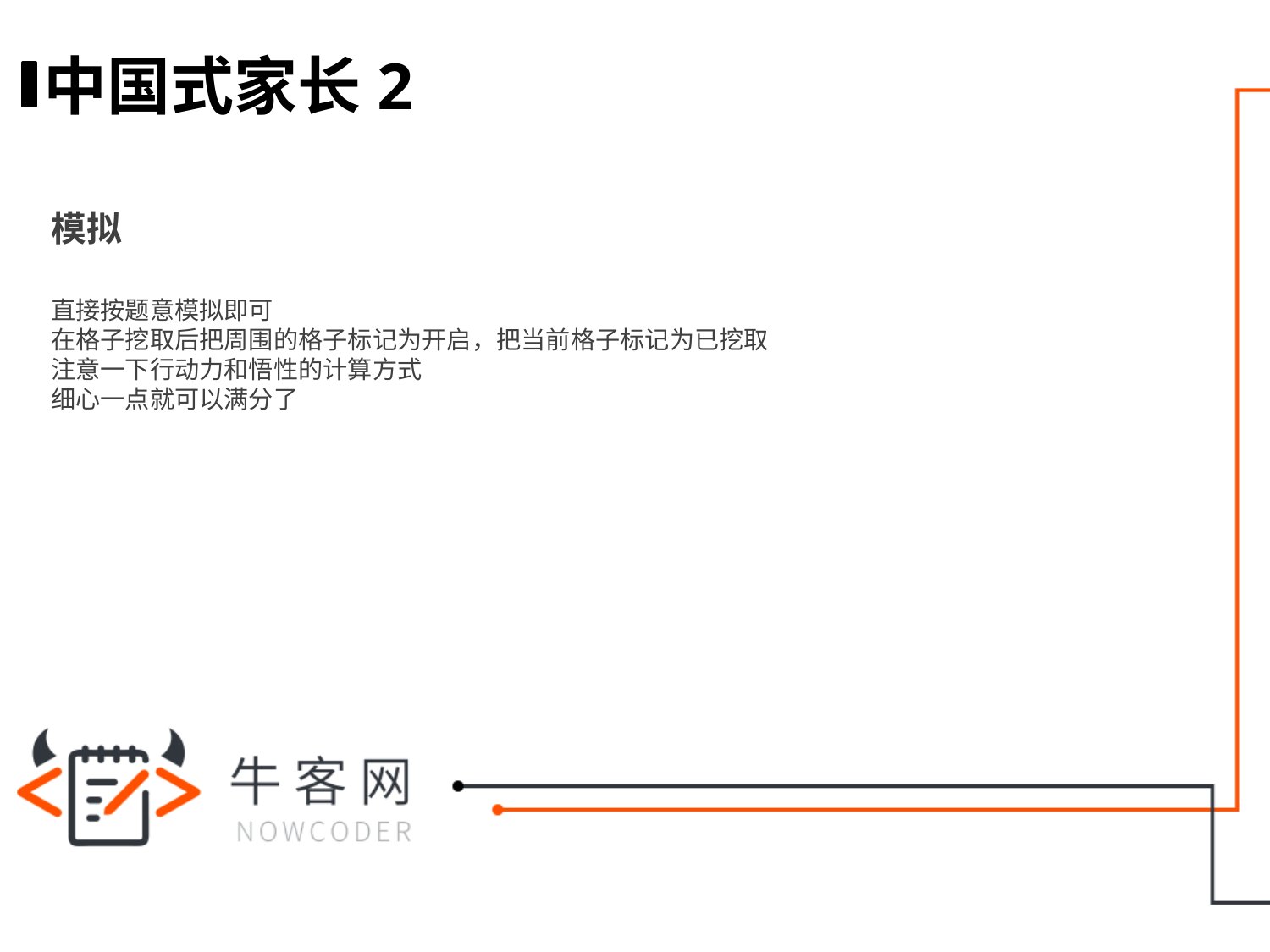

中国式家长2

模拟
直接按题意模拟即可
在格子挖取后把周围的格子标记为开启，把当前格子标记为已挖取
注意一下行动力和悟性的计算方式
细心一点就可以满分了